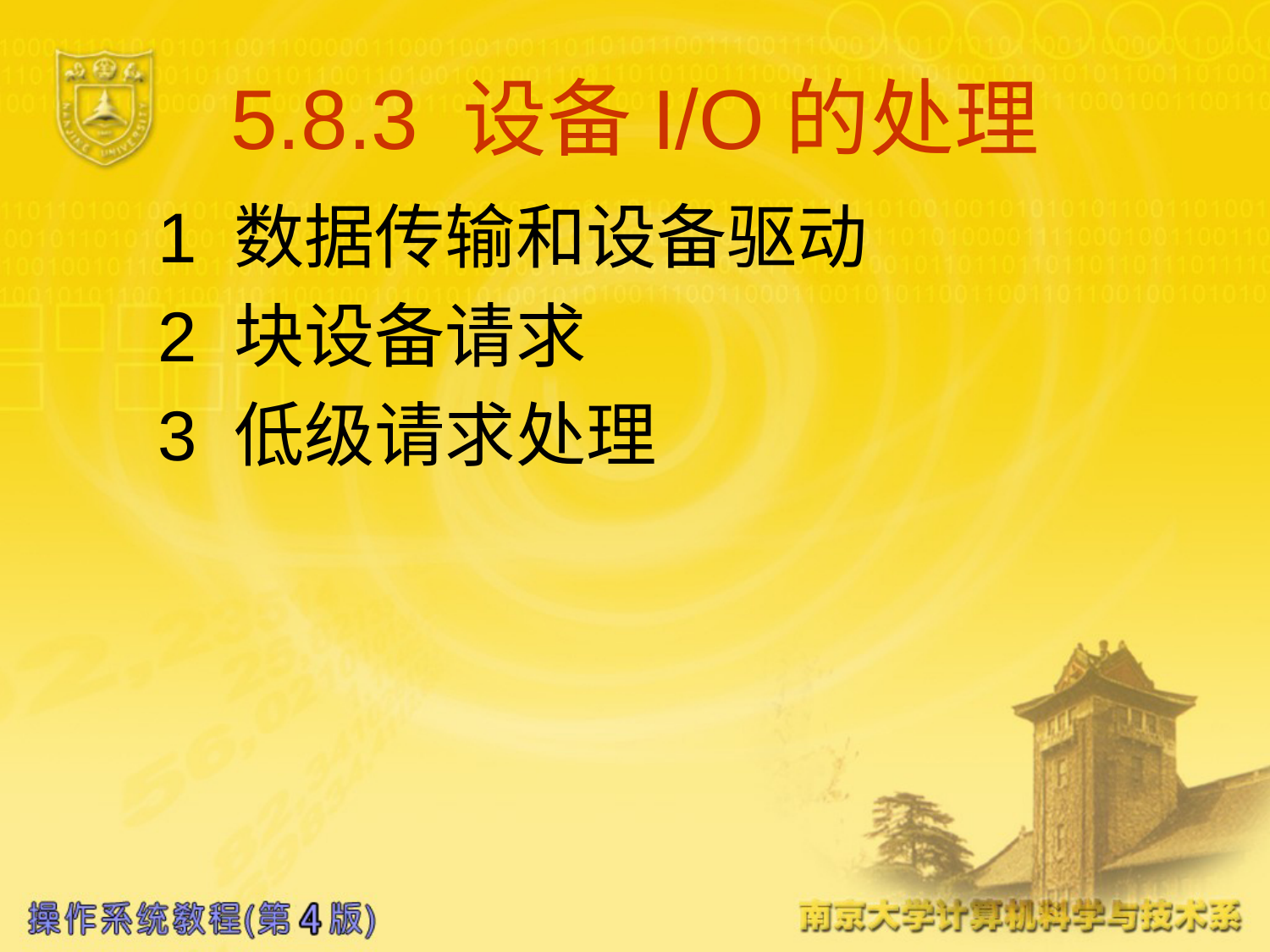

# 5.8.3 设备I/O的处理
1 数据传输和设备驱动
2 块设备请求
3 低级请求处理